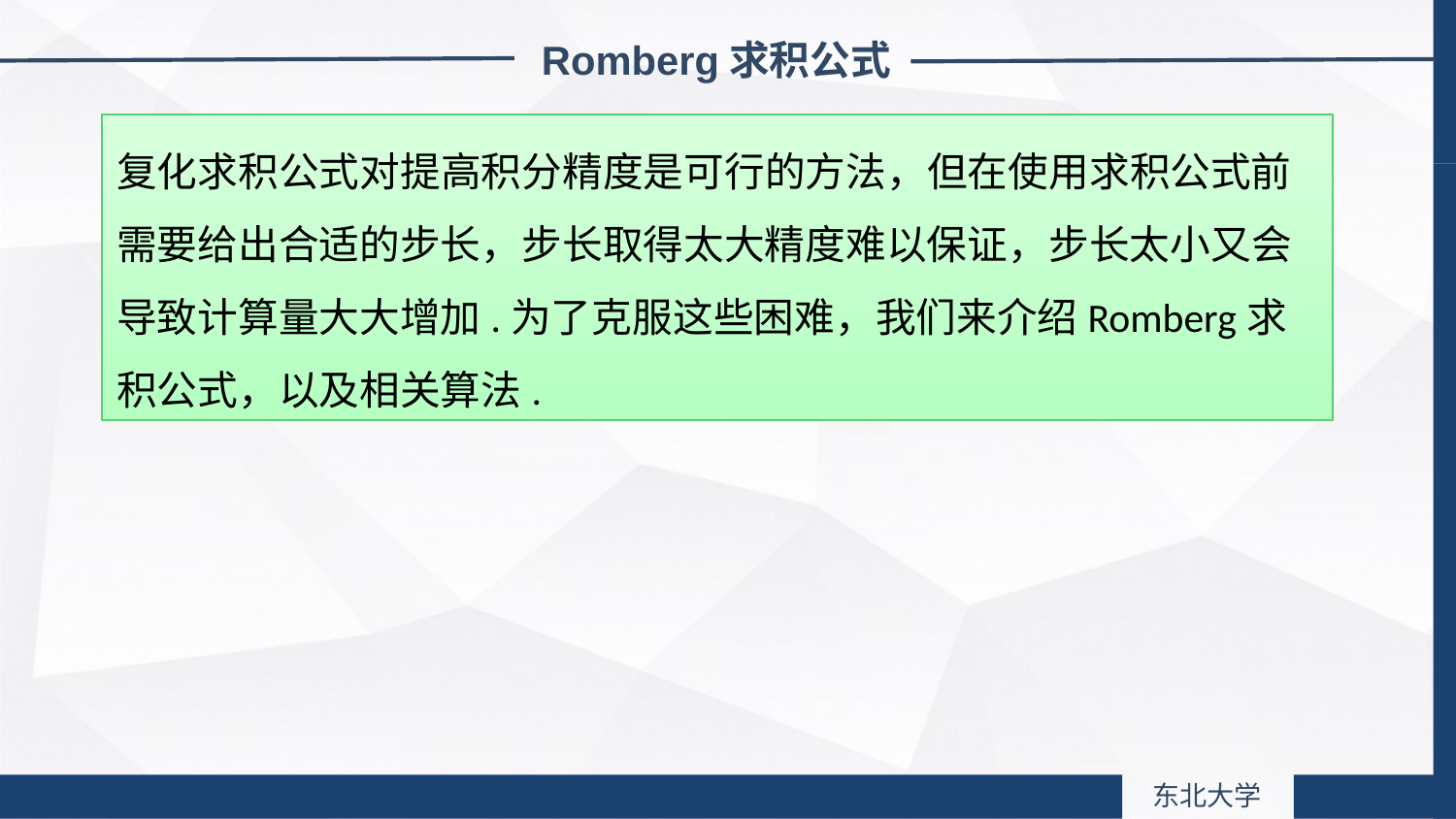

Romberg求积公式
复化求积公式对提高积分精度是可行的方法，但在使用求积公式前需要给出合适的步长，步长取得太大精度难以保证，步长太小又会导致计算量大大增加.为了克服这些困难，我们来介绍Romberg求积公式，以及相关算法.